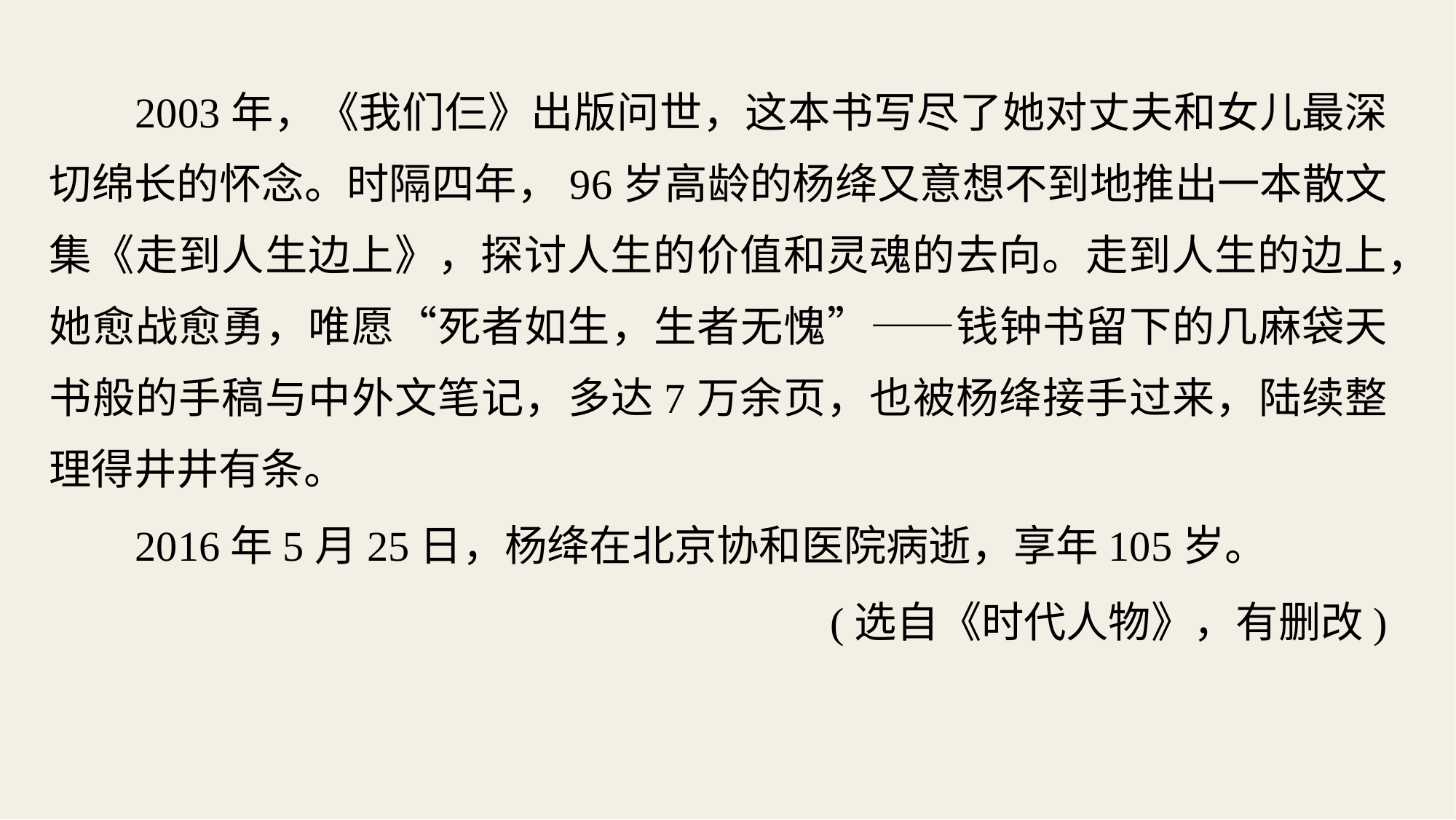

2003年，《我们仨》出版问世，这本书写尽了她对丈夫和女儿最深切绵长的怀念。时隔四年，96岁高龄的杨绛又意想不到地推出一本散文集《走到人生边上》，探讨人生的价值和灵魂的去向。走到人生的边上，她愈战愈勇，唯愿“死者如生，生者无愧”——钱钟书留下的几麻袋天书般的手稿与中外文笔记，多达7万余页，也被杨绛接手过来，陆续整理得井井有条。
2016年5月25日，杨绛在北京协和医院病逝，享年105岁。
(选自《时代人物》，有删改)